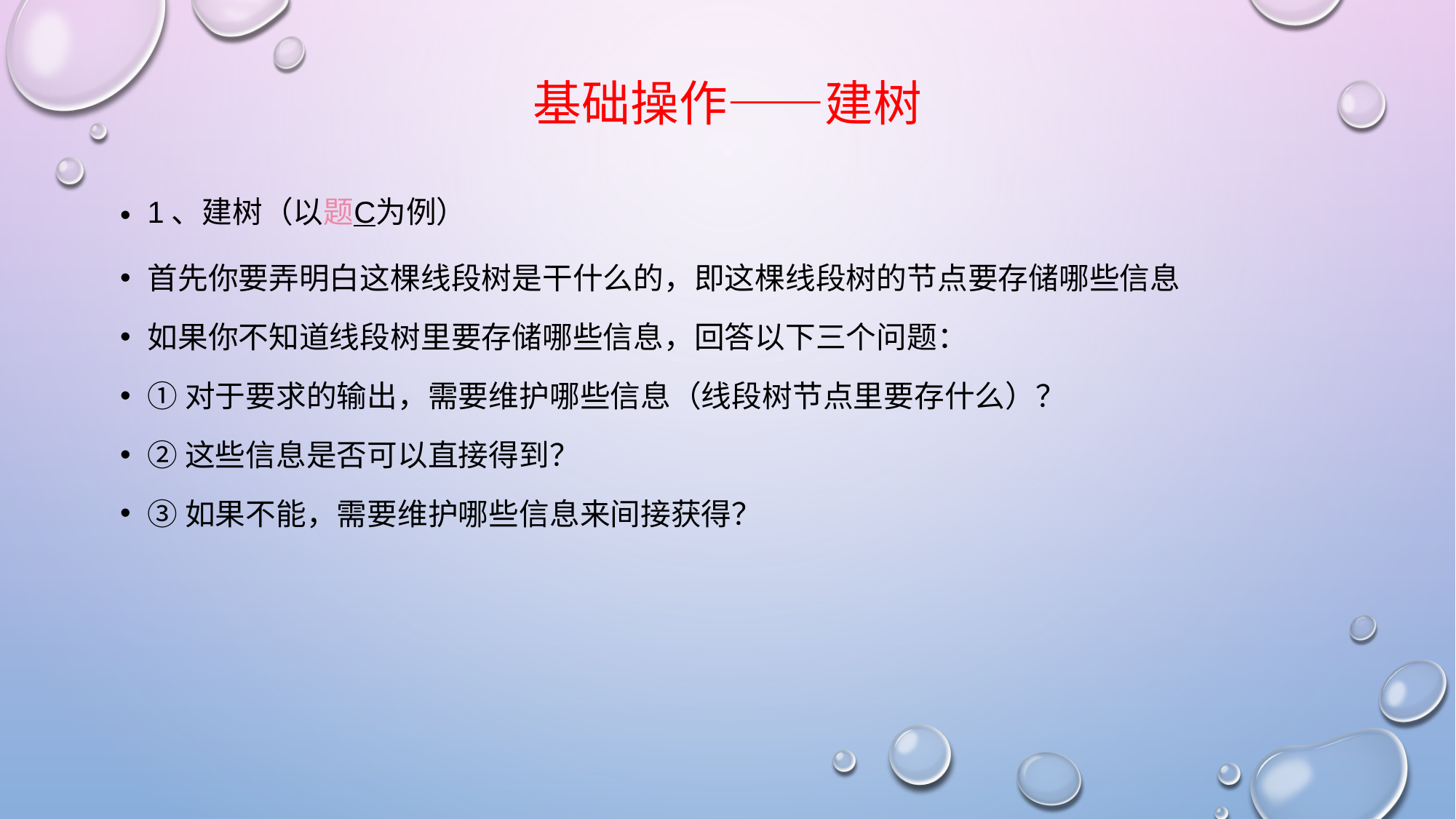

# 基础操作——建树
1、建树（以题C为例）
首先你要弄明白这棵线段树是干什么的，即这棵线段树的节点要存储哪些信息
如果你不知道线段树里要存储哪些信息，回答以下三个问题：
①对于要求的输出，需要维护哪些信息（线段树节点里要存什么）？
②这些信息是否可以直接得到？
③如果不能，需要维护哪些信息来间接获得？